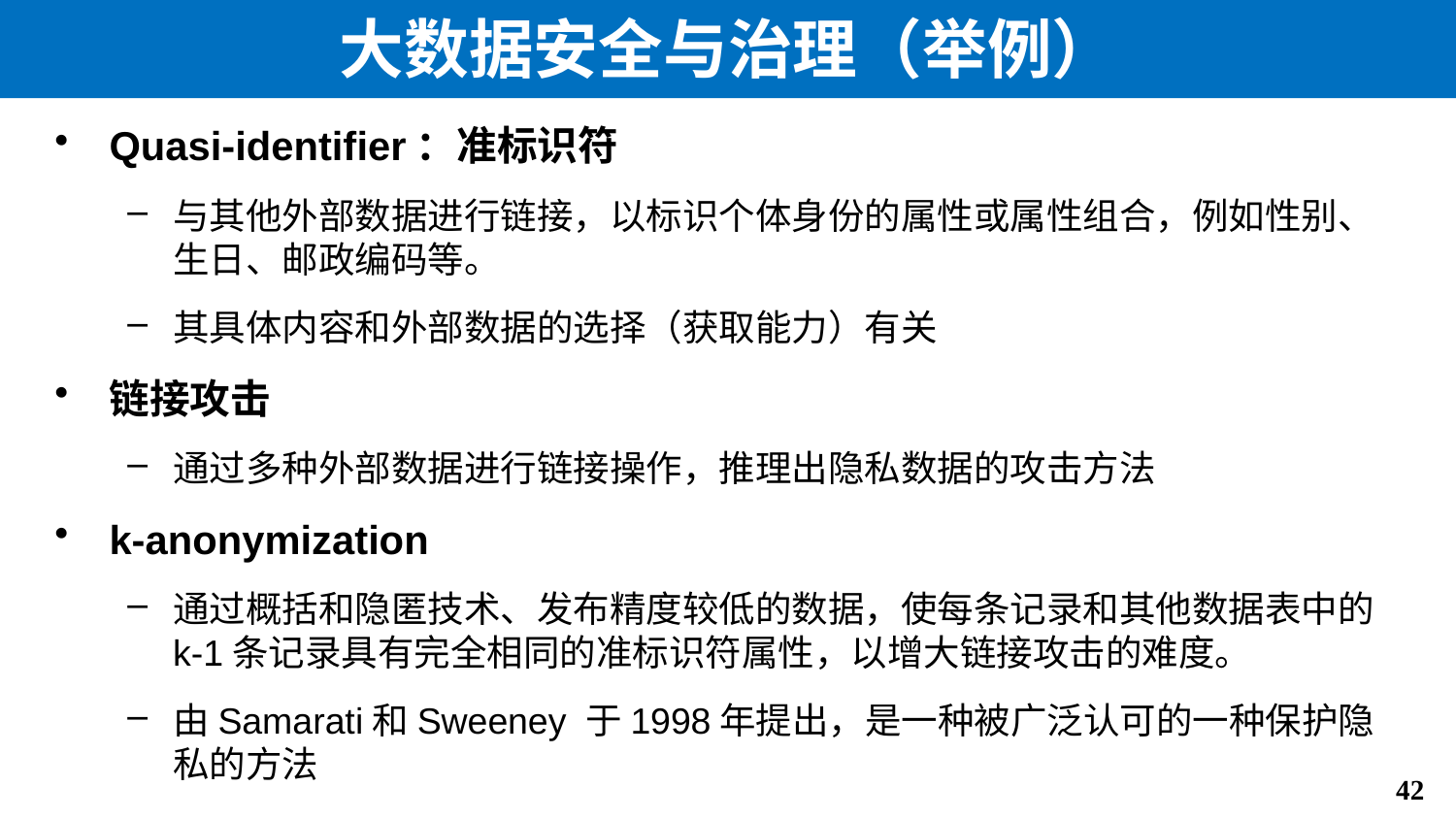

# 大数据安全与治理（举例）
Quasi-identifier：准标识符
与其他外部数据进行链接，以标识个体身份的属性或属性组合，例如性别、生日、邮政编码等。
其具体内容和外部数据的选择（获取能力）有关
链接攻击
通过多种外部数据进行链接操作，推理出隐私数据的攻击方法
k-anonymization
通过概括和隐匿技术、发布精度较低的数据，使每条记录和其他数据表中的k-1条记录具有完全相同的准标识符属性，以增大链接攻击的难度。
由Samarati和Sweeney 于1998年提出，是一种被广泛认可的一种保护隐私的方法